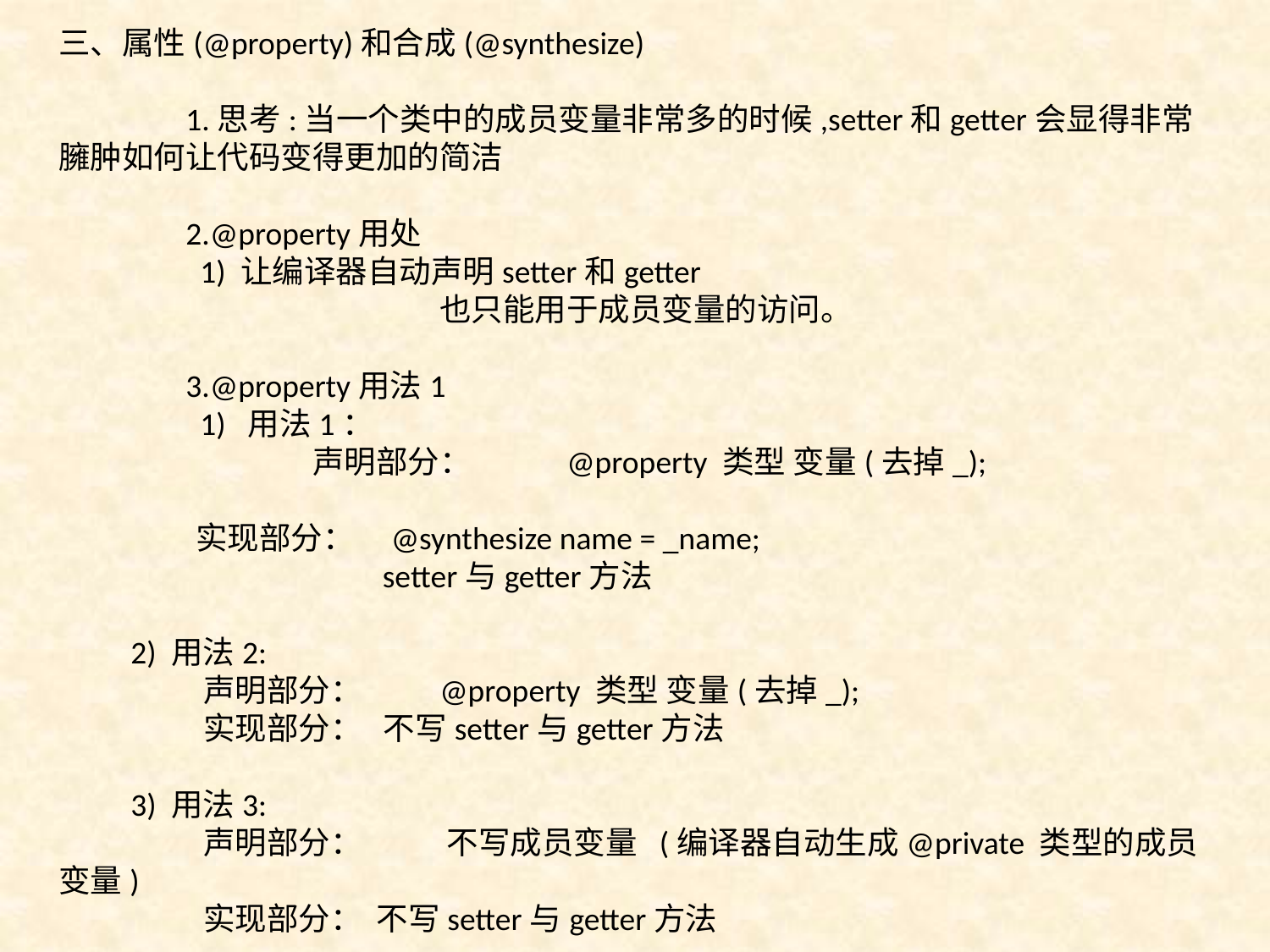

三、属性(@property)和合成(@synthesize)

	1.思考:当一个类中的成员变量非常多的时候,setter和getter会显得非常臃肿如何让代码变得更加的简洁

	2.@property用处
	  1) 让编译器自动声明setter和getter
			也只能用于成员变量的访问。

	3.@property用法1
	  1)  用法1：
		声明部分：	@property 类型 变量(去掉_);

                  实现部分：    @synthesize name = _name;
                                             setter与getter方法

          2) 用法2:
                   声明部分：	@property 类型 变量(去掉_);
                   实现部分：   不写setter与getter方法

          3) 用法3:
                   声明部分：	 不写成员变量  (编译器自动生成@private 类型的成员变量)
                   实现部分：  不写setter与getter方法